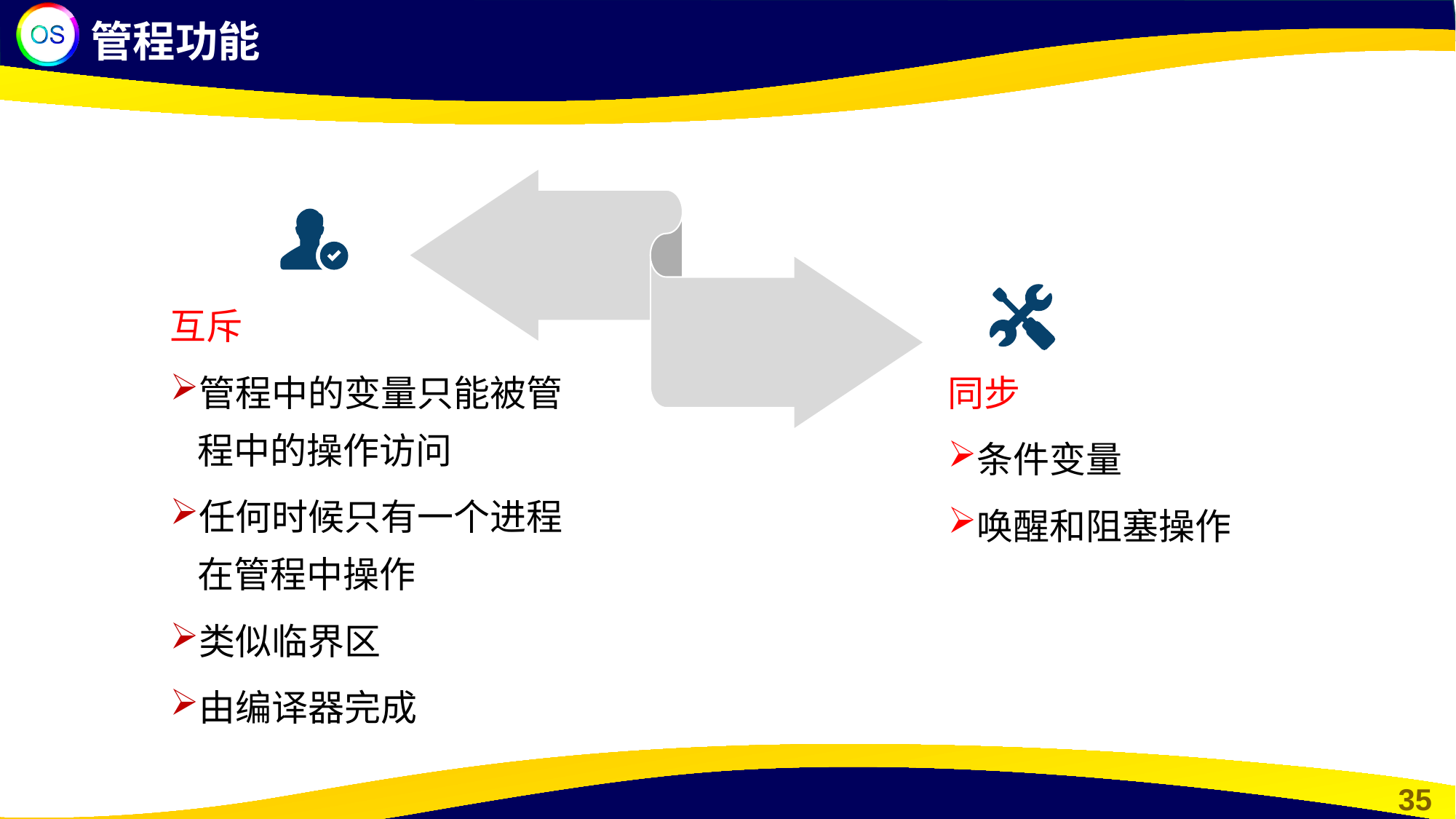

管程功能

互斥
管程中的变量只能被管程中的操作访问
任何时候只有一个进程在管程中操作
类似临界区
由编译器完成

同步
条件变量
唤醒和阻塞操作